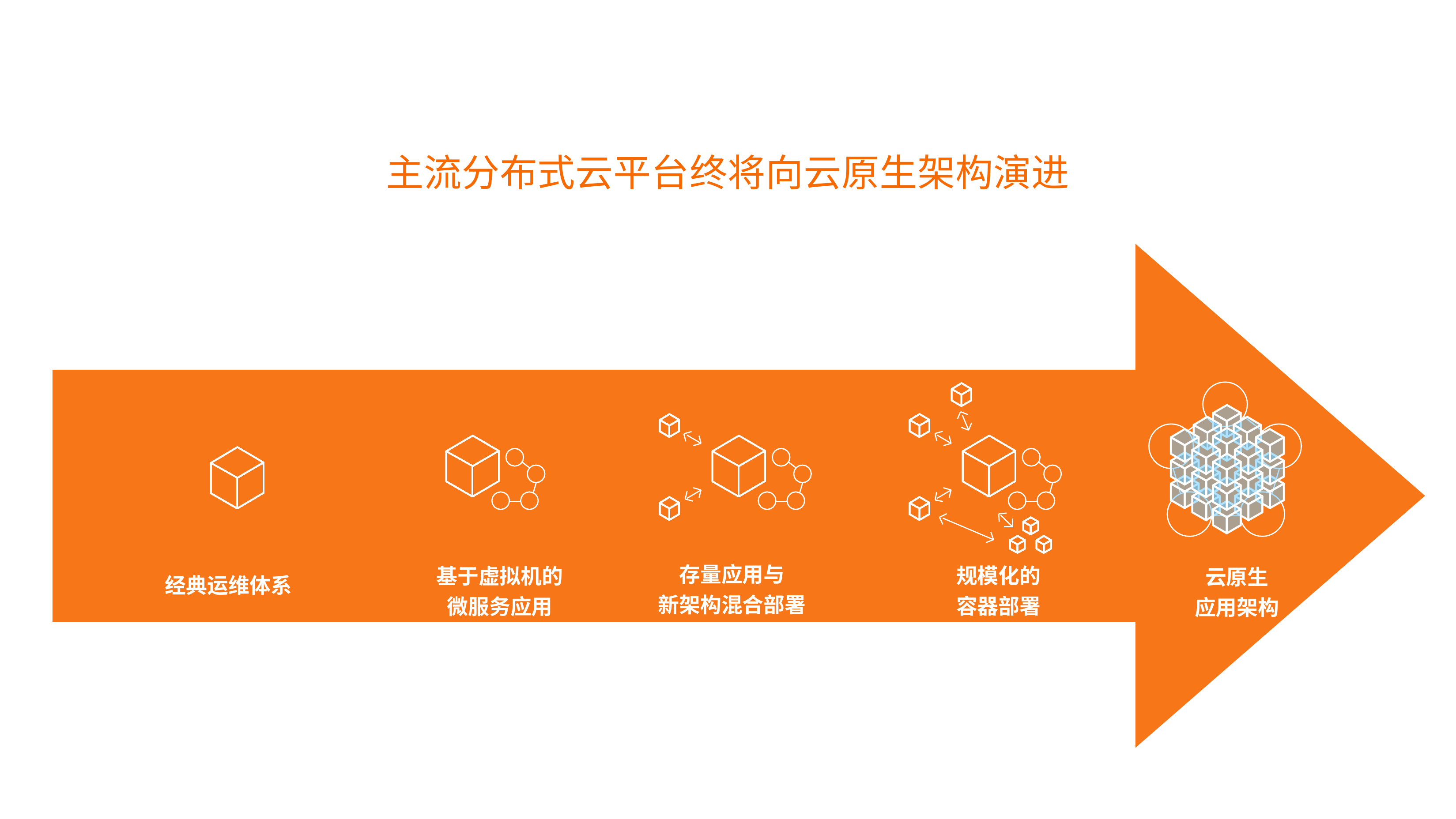

# 主流分布式云平台终将向云原生架构演进

存量应用与 新架构混合部署
规模化的 容器部署
基于虚拟机的 微服务应用
云原生 应用架构
经典运维体系